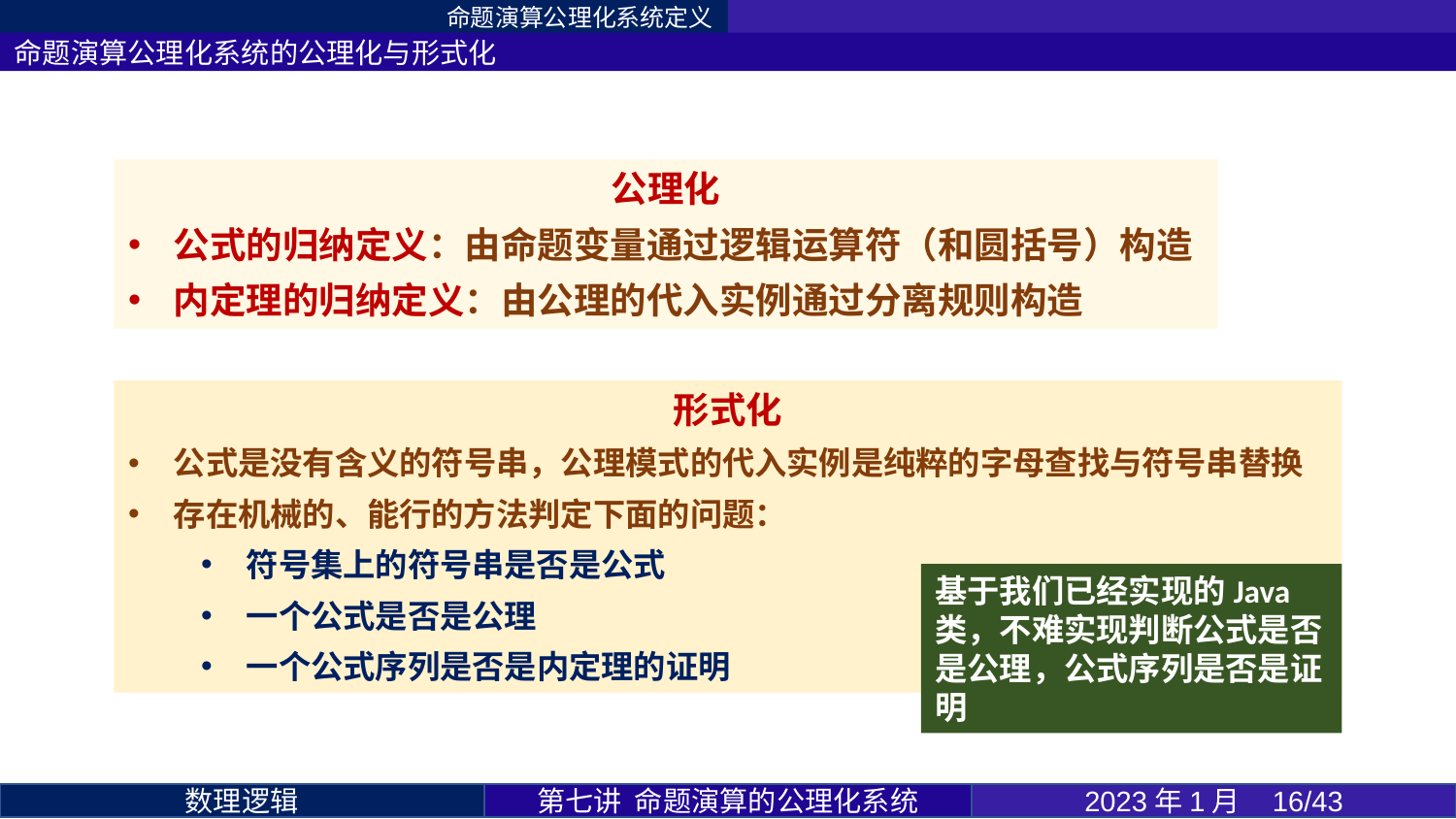

命题演算公理化系统定义
命题演算公理化系统的公理化与形式化
公理化
公式的归纳定义：由命题变量通过逻辑运算符（和圆括号）构造
内定理的归纳定义：由公理的代入实例通过分离规则构造
形式化
公式是没有含义的符号串，公理模式的代入实例是纯粹的字母查找与符号串替换
存在机械的、能行的方法判定下面的问题：
符号集上的符号串是否是公式
一个公式是否是公理
一个公式序列是否是内定理的证明
基于我们已经实现的Java类，不难实现判断公式是否是公理，公式序列是否是证明
第七讲  命题演算的公理化系统
2023年1月    16/43
数理逻辑